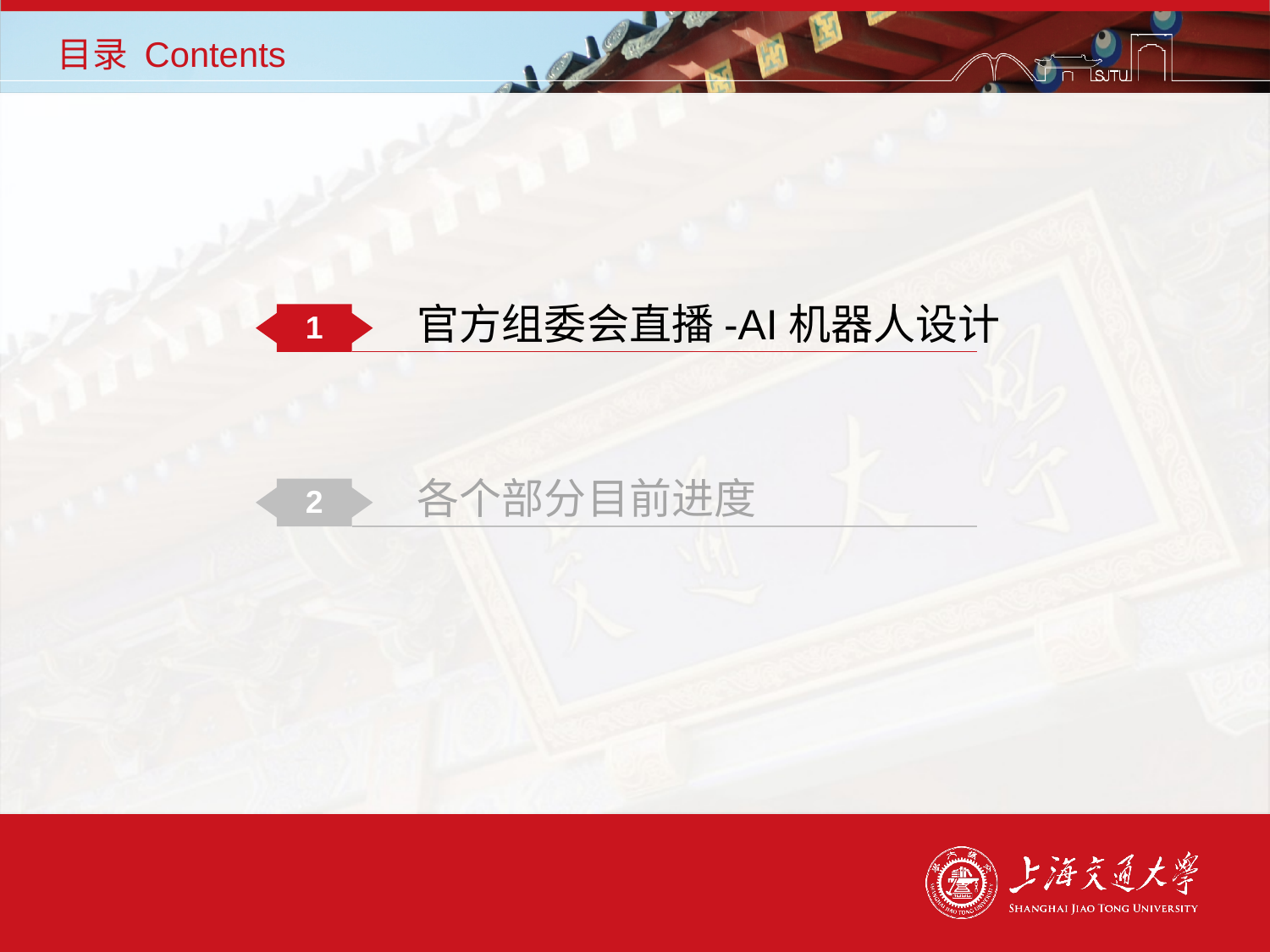

# 目录 Contents
官方组委会直播-AI机器人设计
1

各个部分目前进度
2